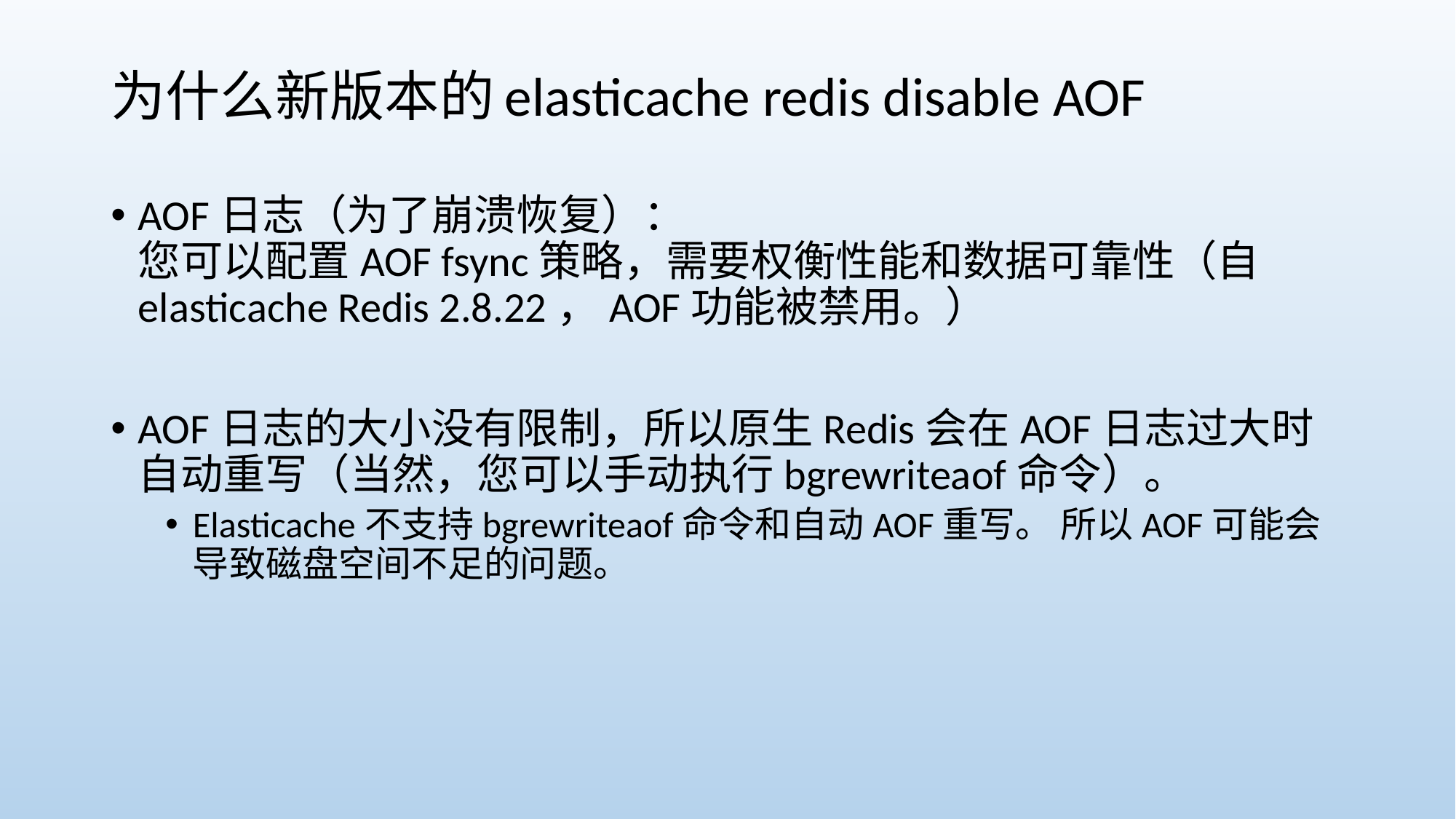

# 为什么新版本的elasticache redis disable AOF
AOF日志（为了崩溃恢复）：
您可以配置AOF fsync策略，需要权衡性能和数据可靠性（自elasticache Redis 2.8.22，AOF功能被禁用。）

AOF日志的大小没有限制，所以原生Redis会在AOF日志过大时自动重写（当然，您可以手动执行bgrewriteaof命令）。
Elasticache不支持bgrewriteaof命令和自动AOF重写。 所以AOF可能会导致磁盘空间不足的问题。